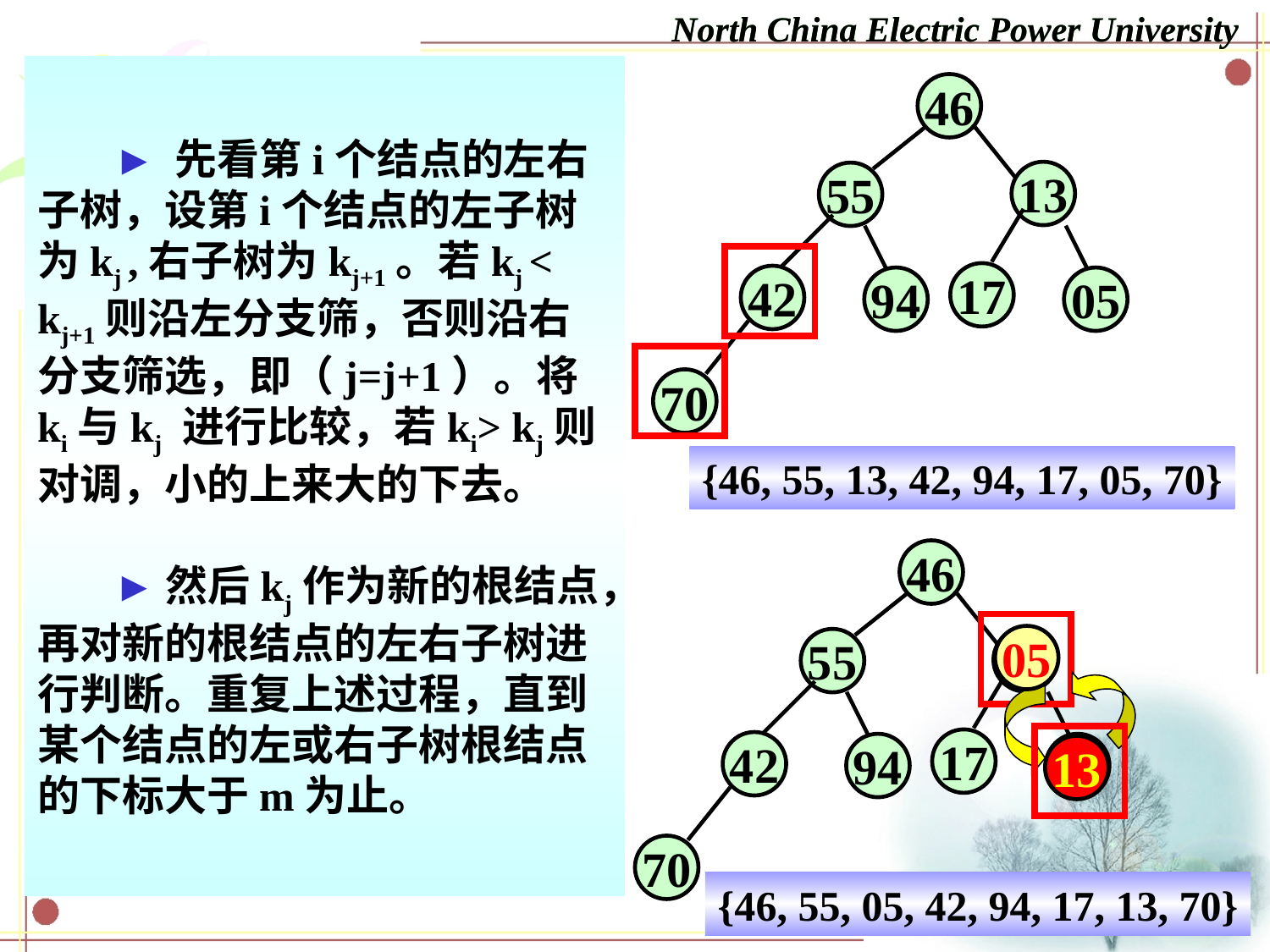

North China Electric Power University
        ► 先看第i个结点的左右子树，设第i个结点的左子树为kj ,右子树为kj+1。若kj < kj+1则沿左分支筛，否则沿右分支筛选，即（j=j+1）。将ki与kj 进行比较，若ki> kj则对调，小的上来大的下去。

        ►然后kj作为新的根结点，再对新的根结点的左右子树进行判断。重复上述过程，直到某个结点的左或右子树根结点的下标大于m为止。
第一次调用筛选法：m=8,i=[m/2]=4,从i=4开始，看k4的左右子树，仅有左子树，因此42与70比较，42<70，所以不变。j=i*2=8，i=j，再向下看，此时的i无左右子树,所以返回，如右图所示。
46

13
55

17
42
94
05

70

{46, 55, 13, 42, 94, 17, 05, 70}
46

13
55

17
42
94
05

70
第二次调用筛选法：i=3,
k3 =13,13的左右子树为17和05，因17>05,故沿右子树比较，13>05,进行对调，此时13无左右子树，所以返回。

05

13
{46, 55, 05, 42, 94, 17, 13, 70}